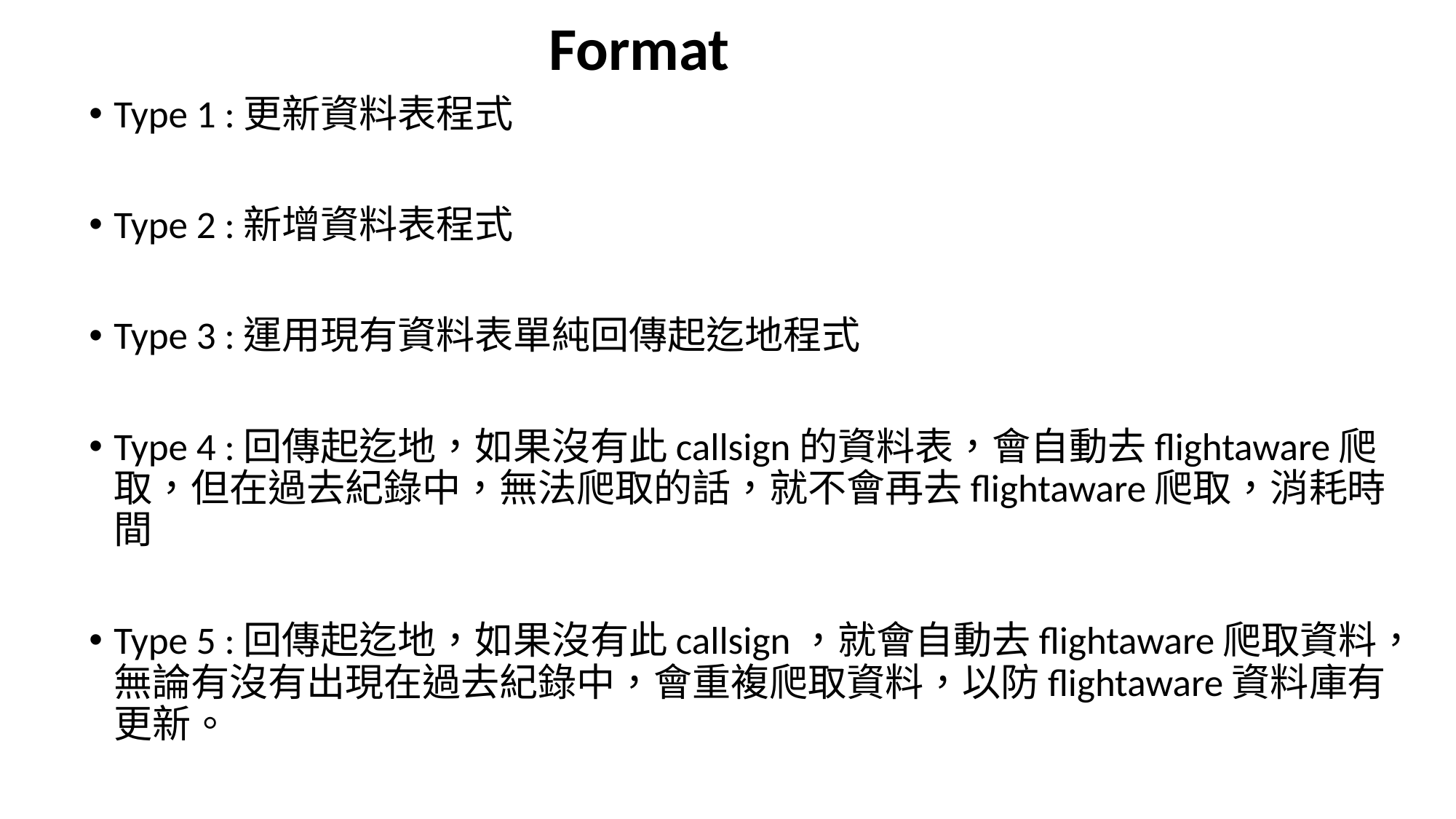

Format
Type 1 :更新資料表程式

Type 2 :新增資料表程式

Type 3 :運用現有資料表單純回傳起迄地程式

Type 4 :回傳起迄地，如果沒有此callsign的資料表，會自動去flightaware爬取，但在過去紀錄中，無法爬取的話，就不會再去flightaware爬取，消耗時間

Type 5 :回傳起迄地，如果沒有此callsign，就會自動去flightaware爬取資料，無論有沒有出現在過去紀錄中，會重複爬取資料，以防flightaware資料庫有更新。